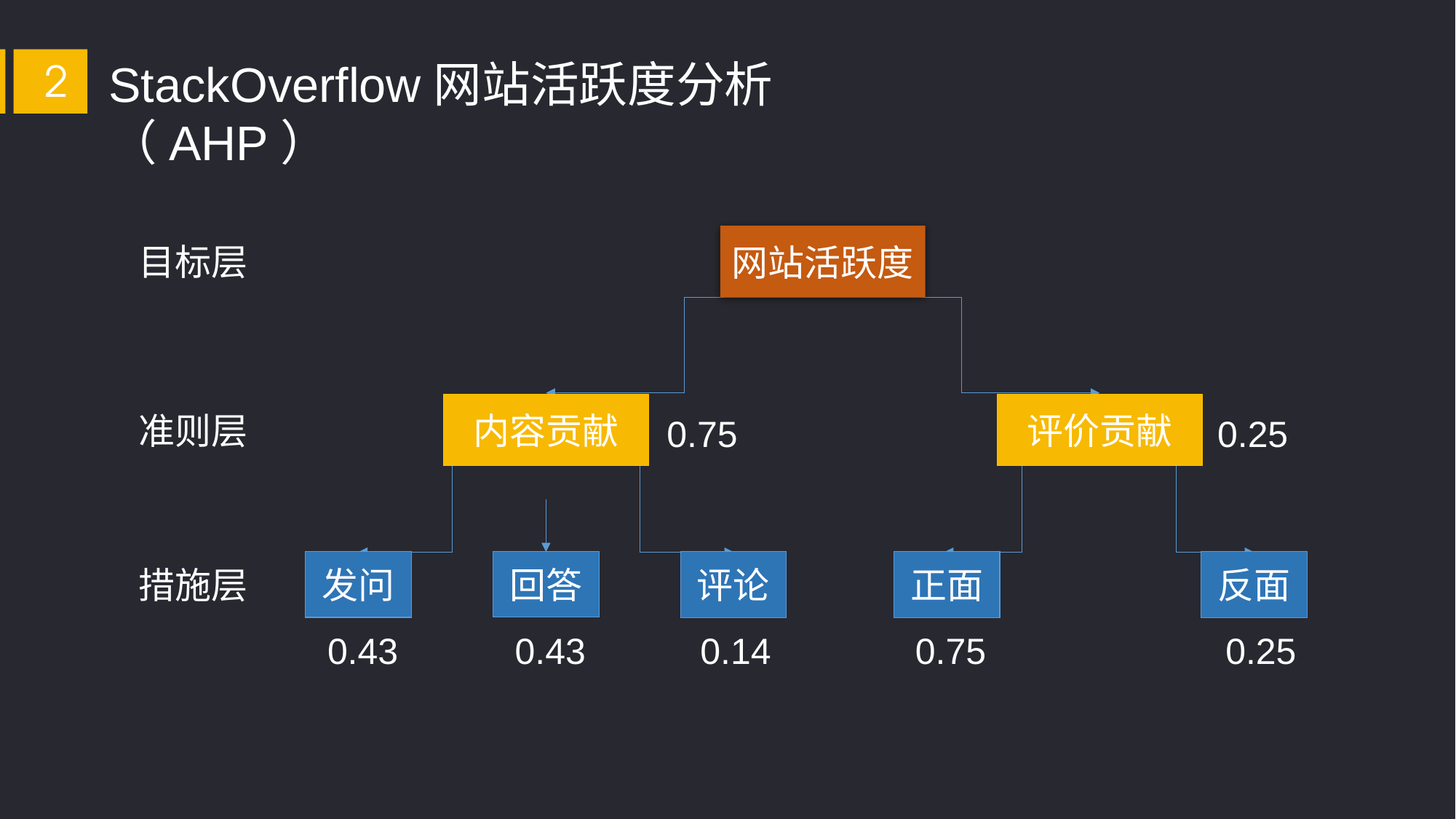

StackOverflow网站活跃度分析（AHP）

2
网站活跃度
目标层
内容贡献
评价贡献
准则层
0.75
0.25
评论
正面
反面
发问
回答
措施层
0.43
0.43
0.14
0.75
0.25